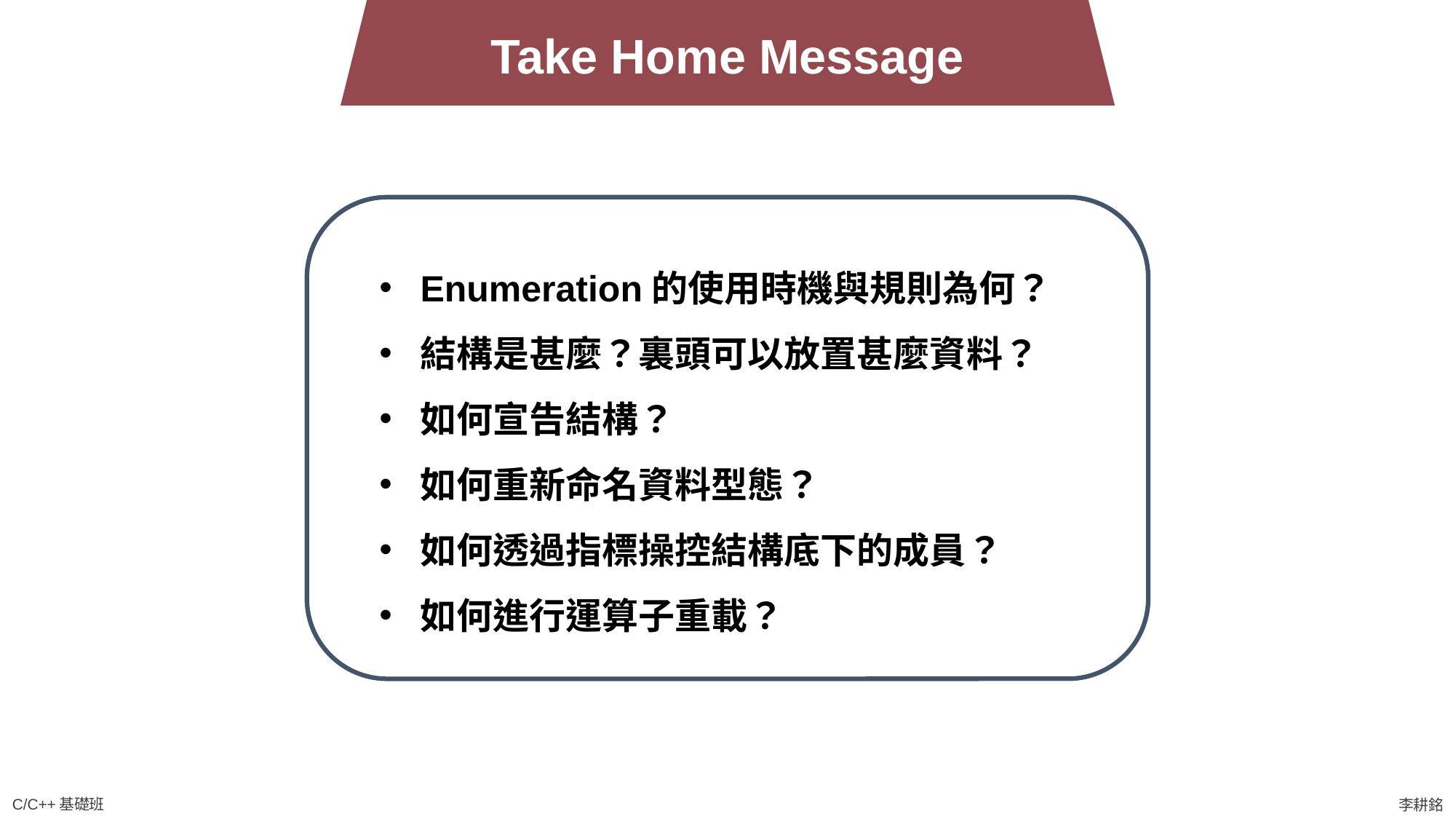

Take Home Message

Enumeration的使用時機與規則為何？
結構是甚麼？裏頭可以放置甚麼資料？
如何宣告結構？
如何重新命名資料型態？
如何透過指標操控結構底下的成員？
如何進行運算子重載？
C/C++基礎班
李耕銘